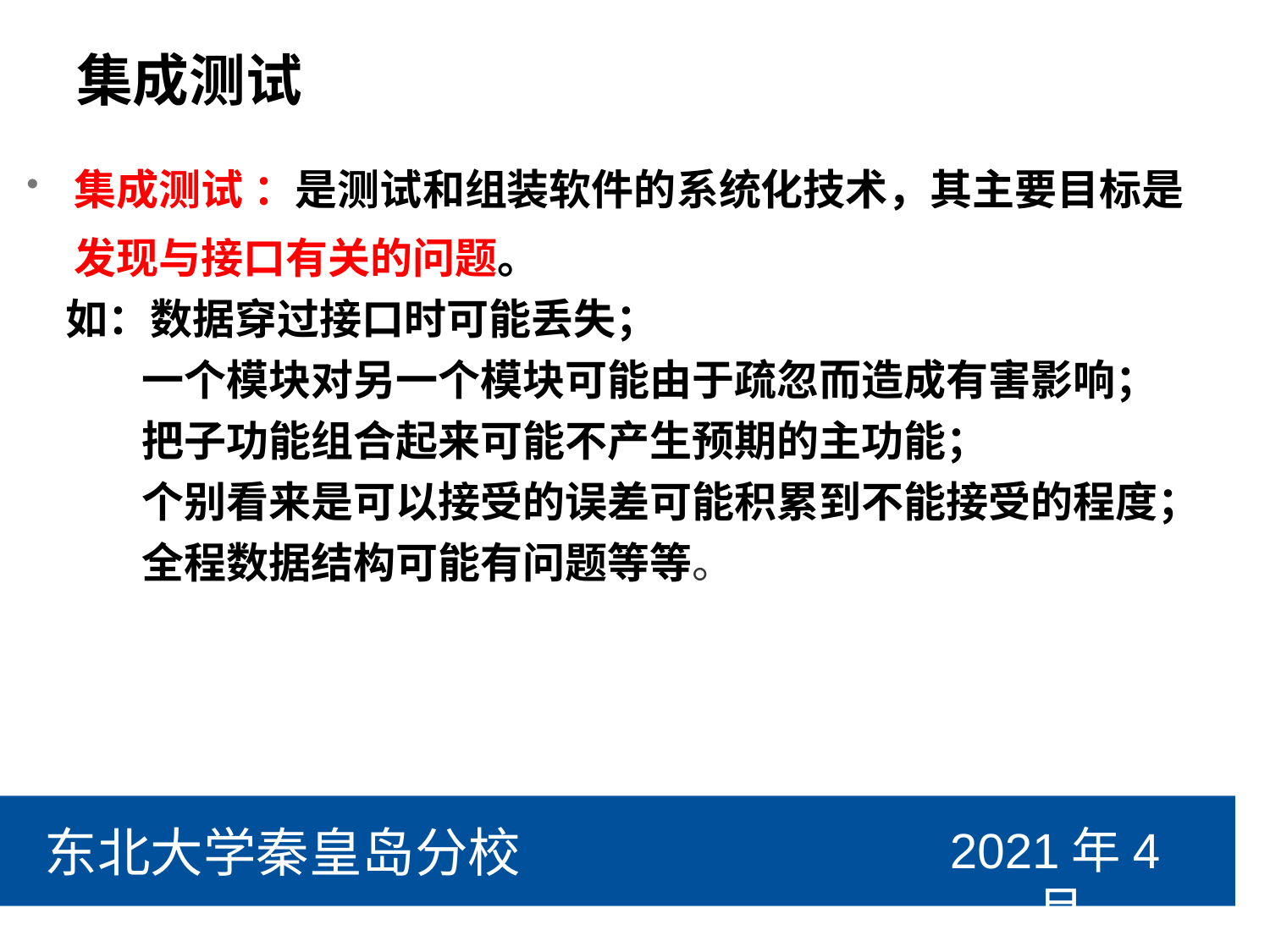

# 集成测试
集成测试 ：是测试和组装软件的系统化技术，其主要目标是发现与接口有关的问题。
   如：数据穿过接口时可能丢失；
           一个模块对另一个模块可能由于疏忽而造成有害影响；
           把子功能组合起来可能不产生预期的主功能；
           个别看来是可以接受的误差可能积累到不能接受的程度；
           全程数据结构可能有问题等等。